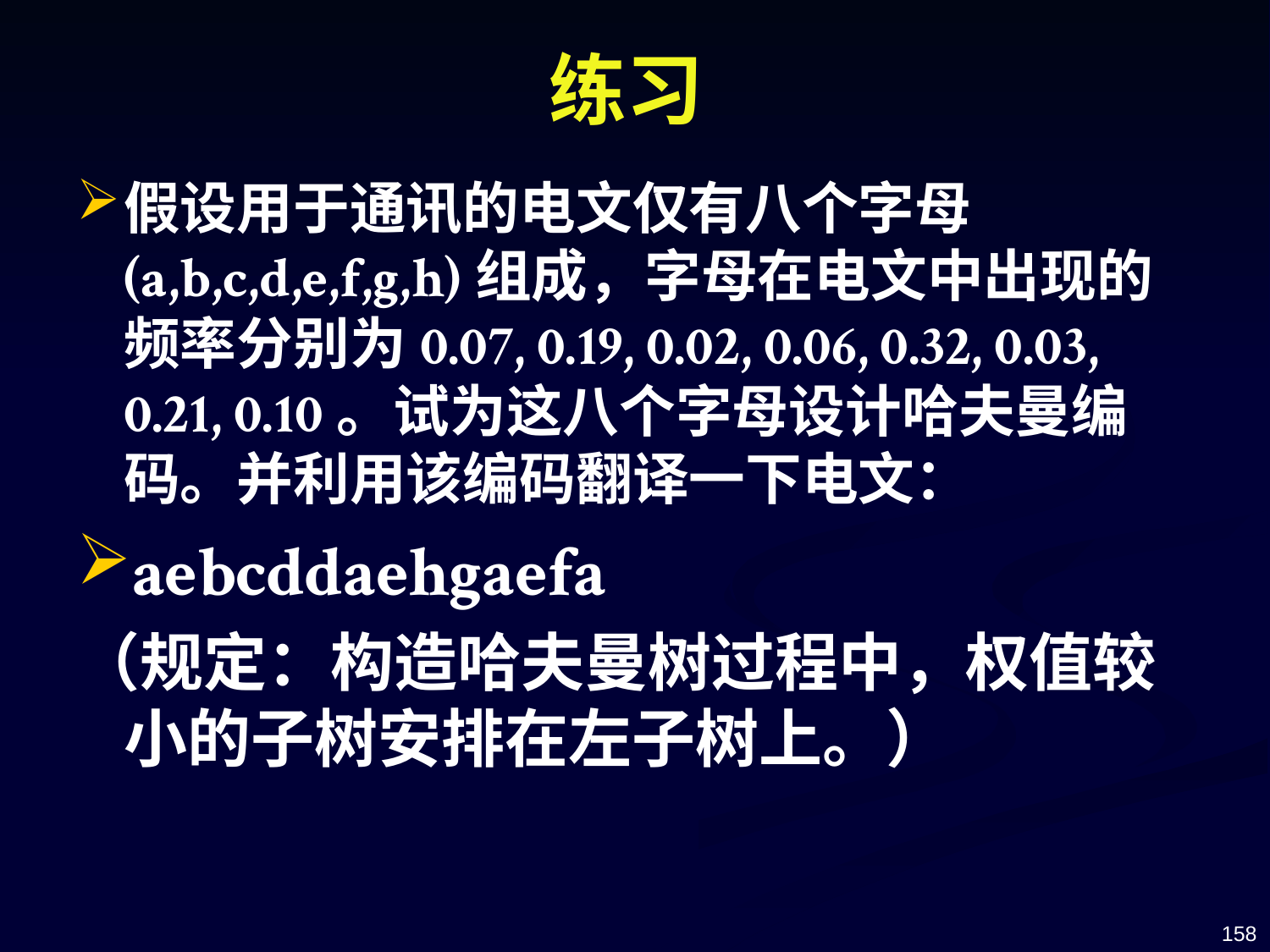

# 练习
假设用于通讯的电文仅有八个字母(a,b,c,d,e,f,g,h)组成，字母在电文中出现的频率分别为0.07, 0.19, 0.02, 0.06, 0.32, 0.03, 0.21, 0.10。试为这八个字母设计哈夫曼编码。并利用该编码翻译一下电文：
aebcddaehgaefa
（规定：构造哈夫曼树过程中，权值较小的子树安排在左子树上。）
158